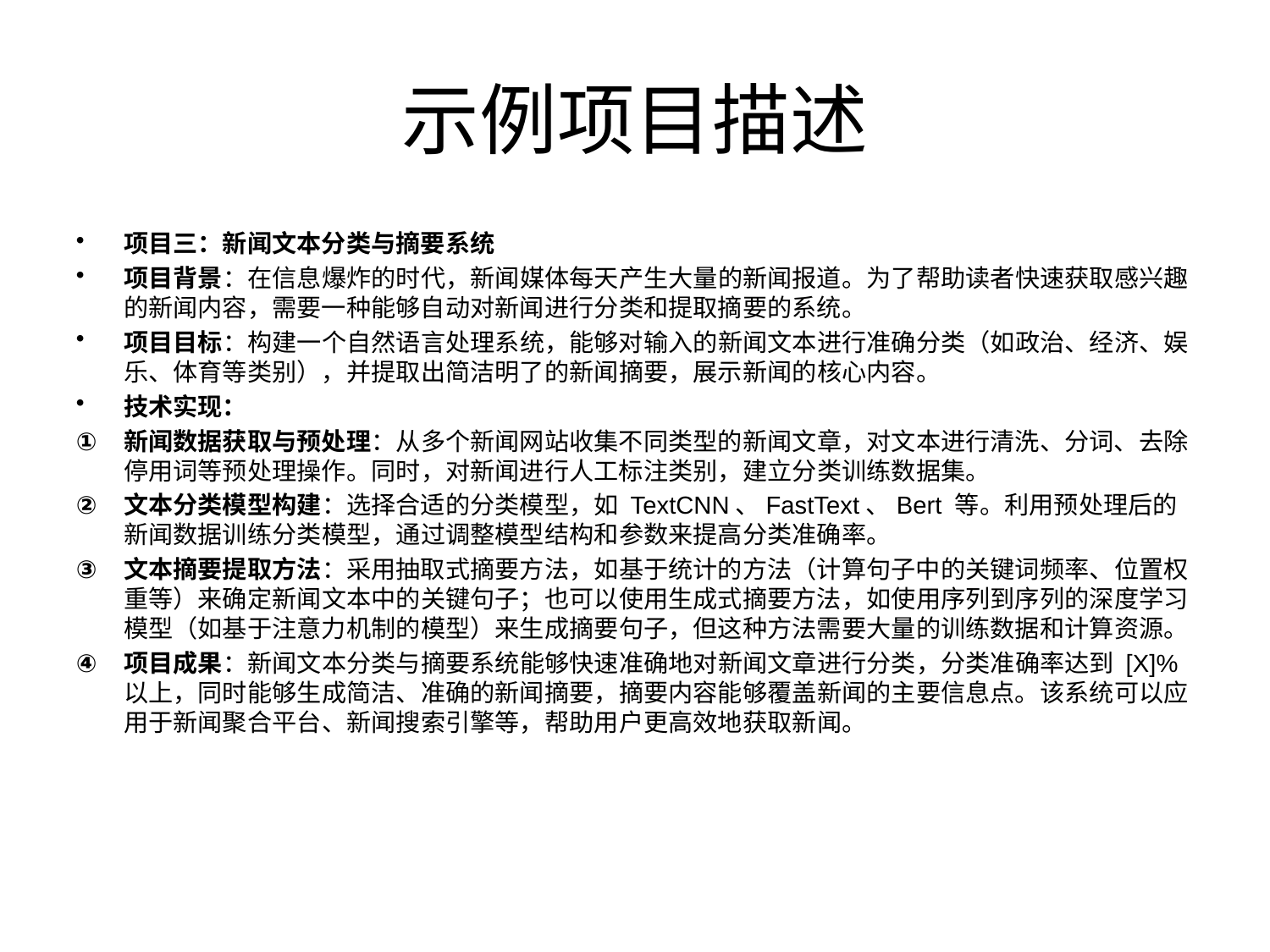

# 示例项目描述
项目三：新闻文本分类与摘要系统
项目背景：在信息爆炸的时代，新闻媒体每天产生大量的新闻报道。为了帮助读者快速获取感兴趣的新闻内容，需要一种能够自动对新闻进行分类和提取摘要的系统。
项目目标：构建一个自然语言处理系统，能够对输入的新闻文本进行准确分类（如政治、经济、娱乐、体育等类别），并提取出简洁明了的新闻摘要，展示新闻的核心内容。
技术实现：
新闻数据获取与预处理：从多个新闻网站收集不同类型的新闻文章，对文本进行清洗、分词、去除停用词等预处理操作。同时，对新闻进行人工标注类别，建立分类训练数据集。
文本分类模型构建：选择合适的分类模型，如 TextCNN、FastText、Bert 等。利用预处理后的新闻数据训练分类模型，通过调整模型结构和参数来提高分类准确率。
文本摘要提取方法：采用抽取式摘要方法，如基于统计的方法（计算句子中的关键词频率、位置权重等）来确定新闻文本中的关键句子；也可以使用生成式摘要方法，如使用序列到序列的深度学习模型（如基于注意力机制的模型）来生成摘要句子，但这种方法需要大量的训练数据和计算资源。
项目成果：新闻文本分类与摘要系统能够快速准确地对新闻文章进行分类，分类准确率达到 [X]% 以上，同时能够生成简洁、准确的新闻摘要，摘要内容能够覆盖新闻的主要信息点。该系统可以应用于新闻聚合平台、新闻搜索引擎等，帮助用户更高效地获取新闻。